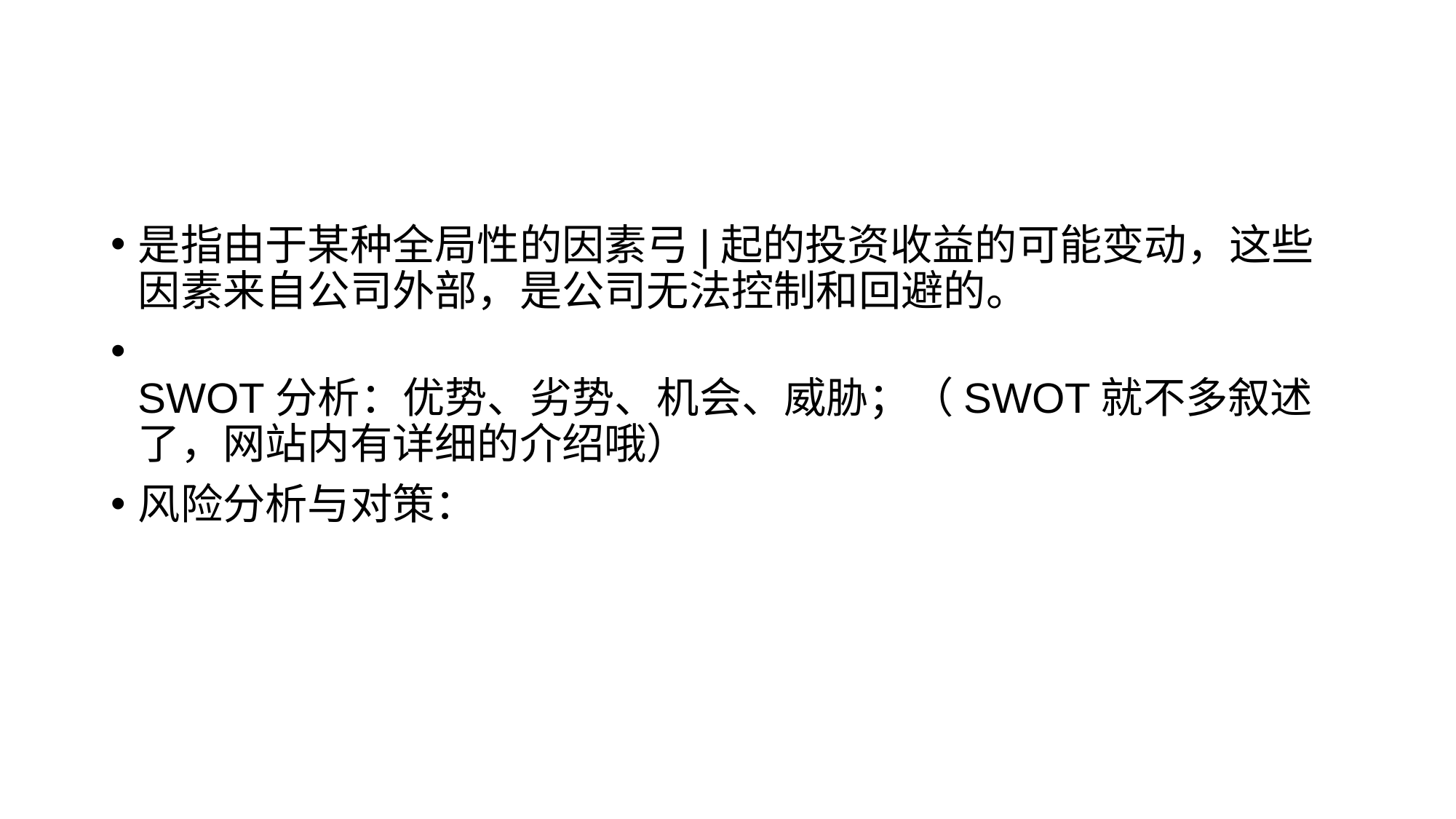

#
是指由于某种全局性的因素弓|起的投资收益的可能变动，这些因素来自公司外部，是公司无法控制和回避的。
SWOT分析：优势、劣势、机会、威胁；（SWOT就不多叙述了，网站内有详细的介绍哦）
风险分析与对策：